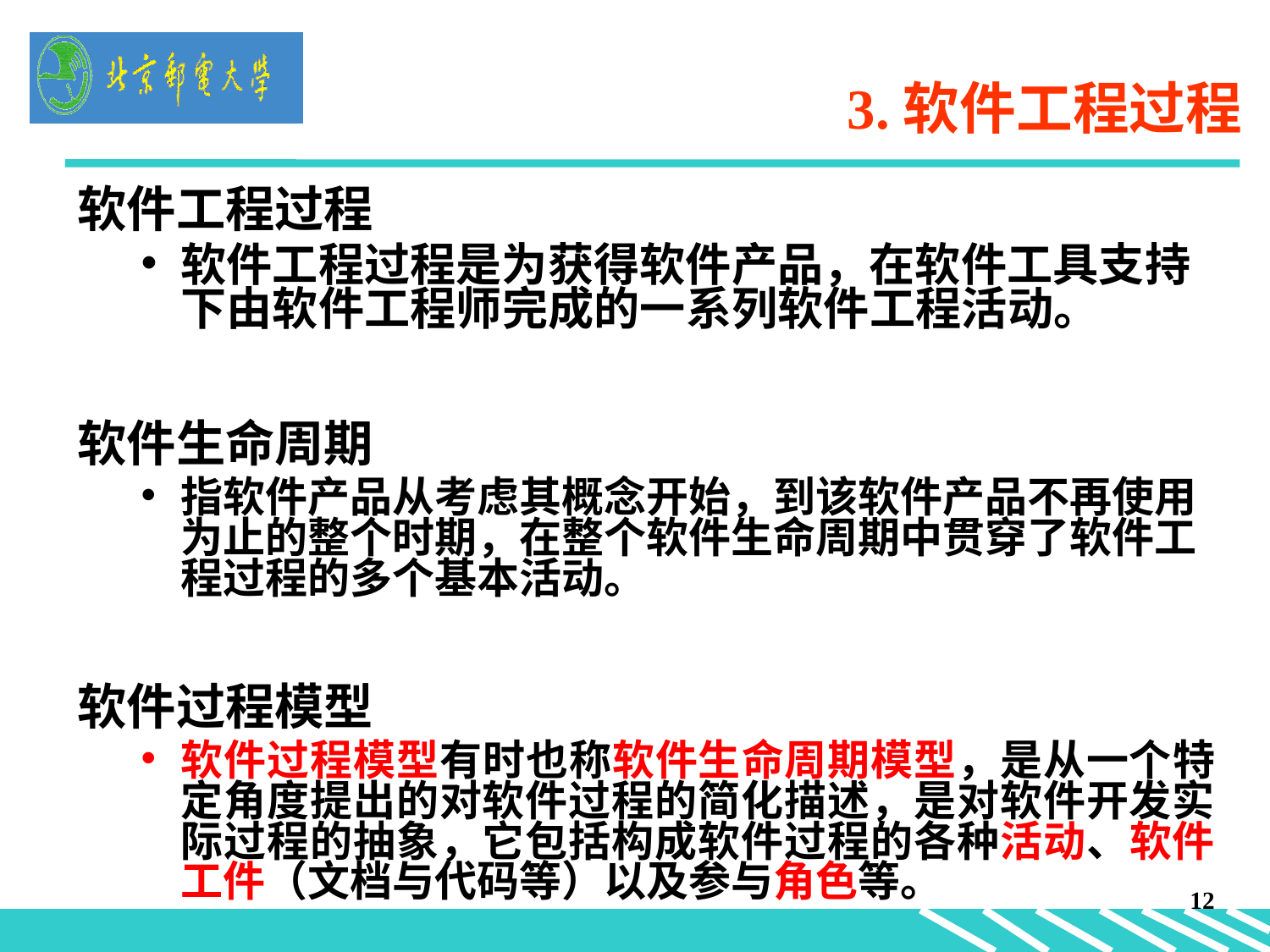

# 3.软件工程过程
软件工程过程
软件工程过程是为获得软件产品，在软件工具支持下由软件工程师完成的一系列软件工程活动。

软件生命周期
指软件产品从考虑其概念开始，到该软件产品不再使用为止的整个时期，在整个软件生命周期中贯穿了软件工程过程的多个基本活动。

软件过程模型
软件过程模型有时也称软件生命周期模型，是从一个特定角度提出的对软件过程的简化描述，是对软件开发实际过程的抽象，它包括构成软件过程的各种活动、软件工件（文档与代码等）以及参与角色等。
12